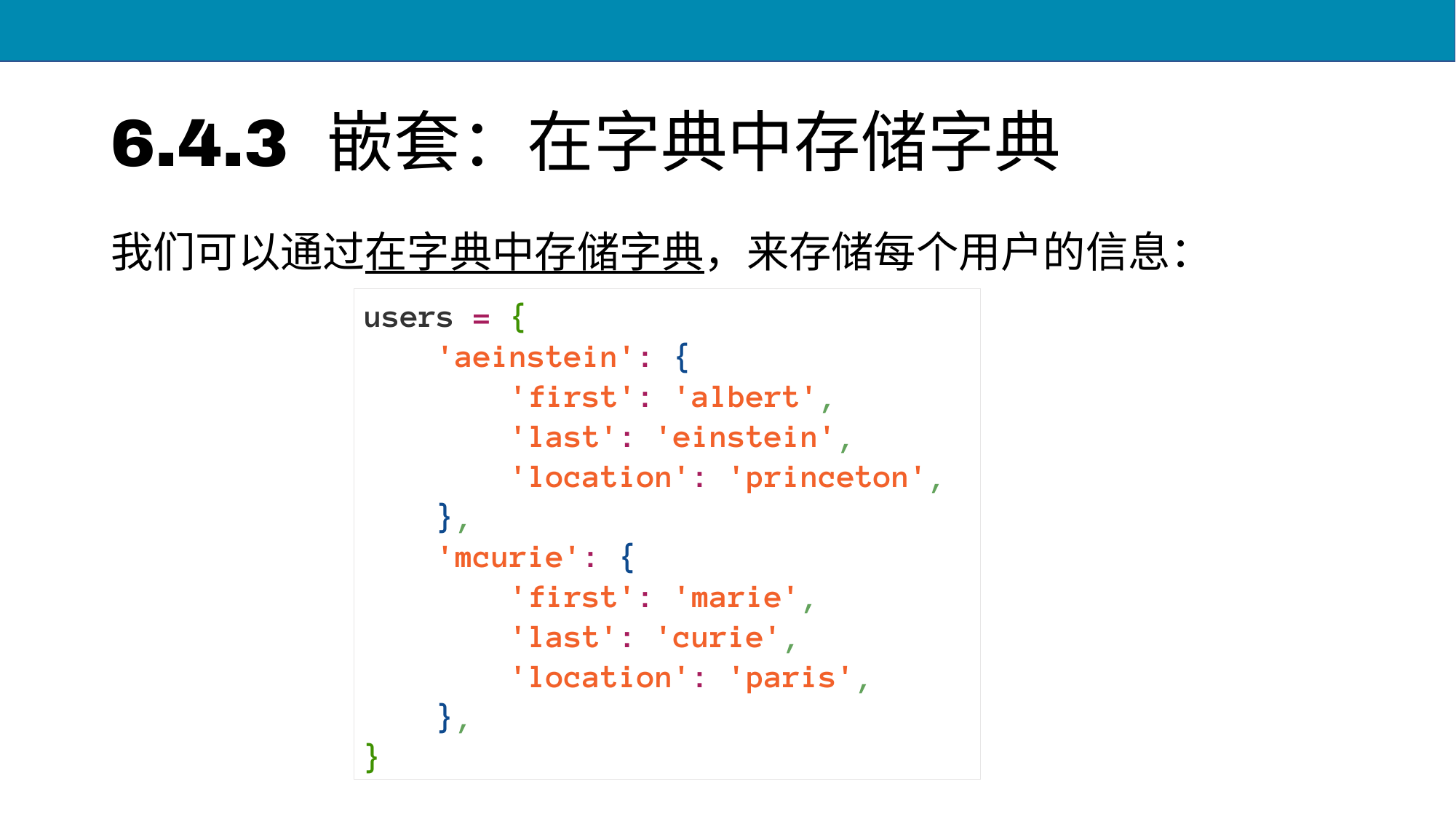

# 6.4.3 嵌套：在字典中存储字典
我们可以通过在字典中存储字典，来存储每个用户的信息：
users = {
    'aeinstein': {
        'first': 'albert',
        'last': 'einstein',
        'location': 'princeton',
    },
    'mcurie': {
        'first': 'marie',
        'last': 'curie',
        'location': 'paris',
    },
}